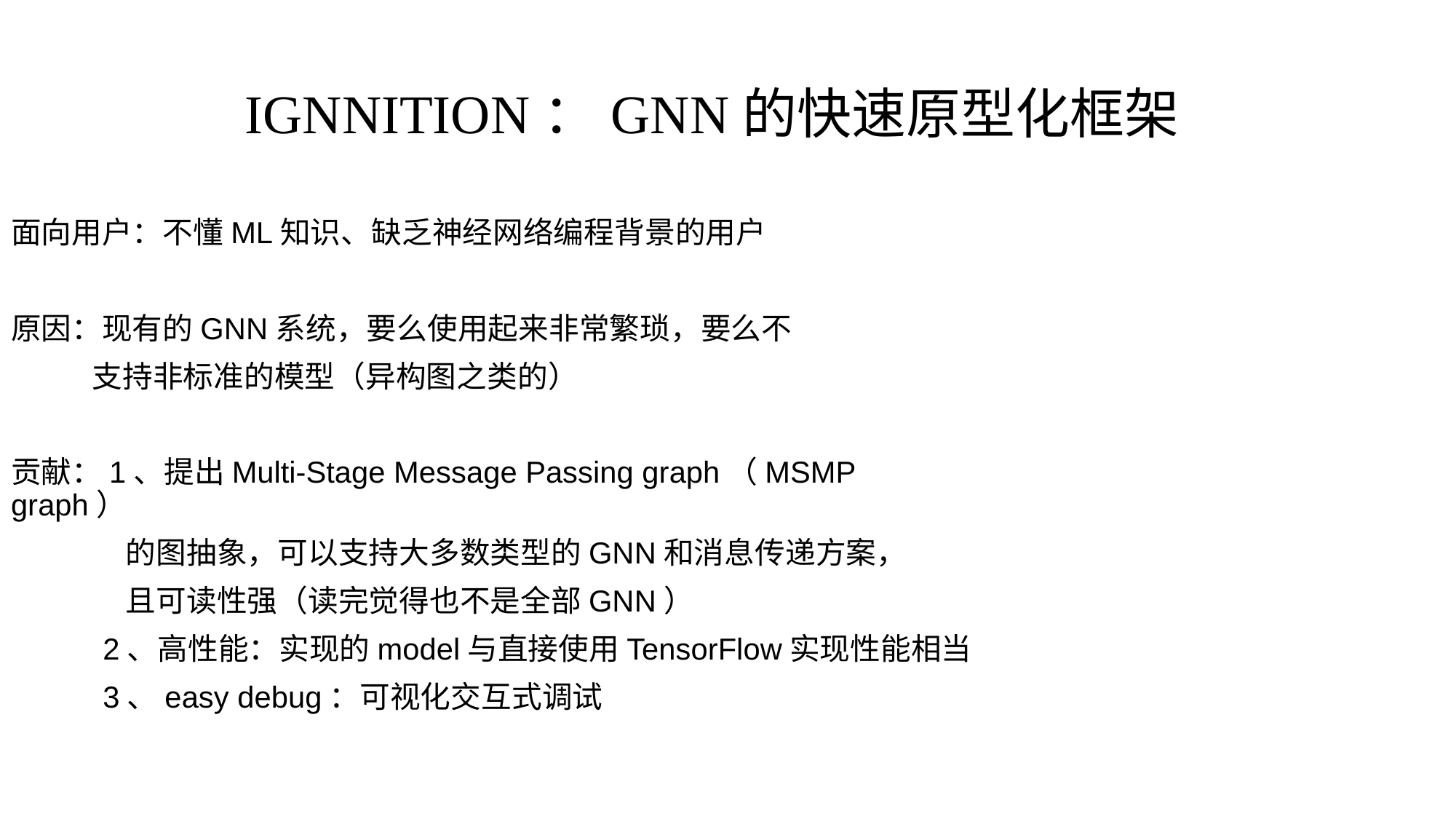

# IGNNITION：GNN的快速原型化框架
面向用户：不懂ML知识、缺乏神经网络编程背景的用户

原因：现有的GNN系统，要么使用起来非常繁琐，要么不
           支持非标准的模型（异构图之类的）

贡献：1、提出Multi-Stage Message Passing graph（MSMP graph）
                的图抽象，可以支持大多数类型的GNN和消息传递方案，
                且可读性强（读完觉得也不是全部GNN）
           2、高性能：实现的model与直接使用TensorFlow实现性能相当
           3、easy debug：可视化交互式调试